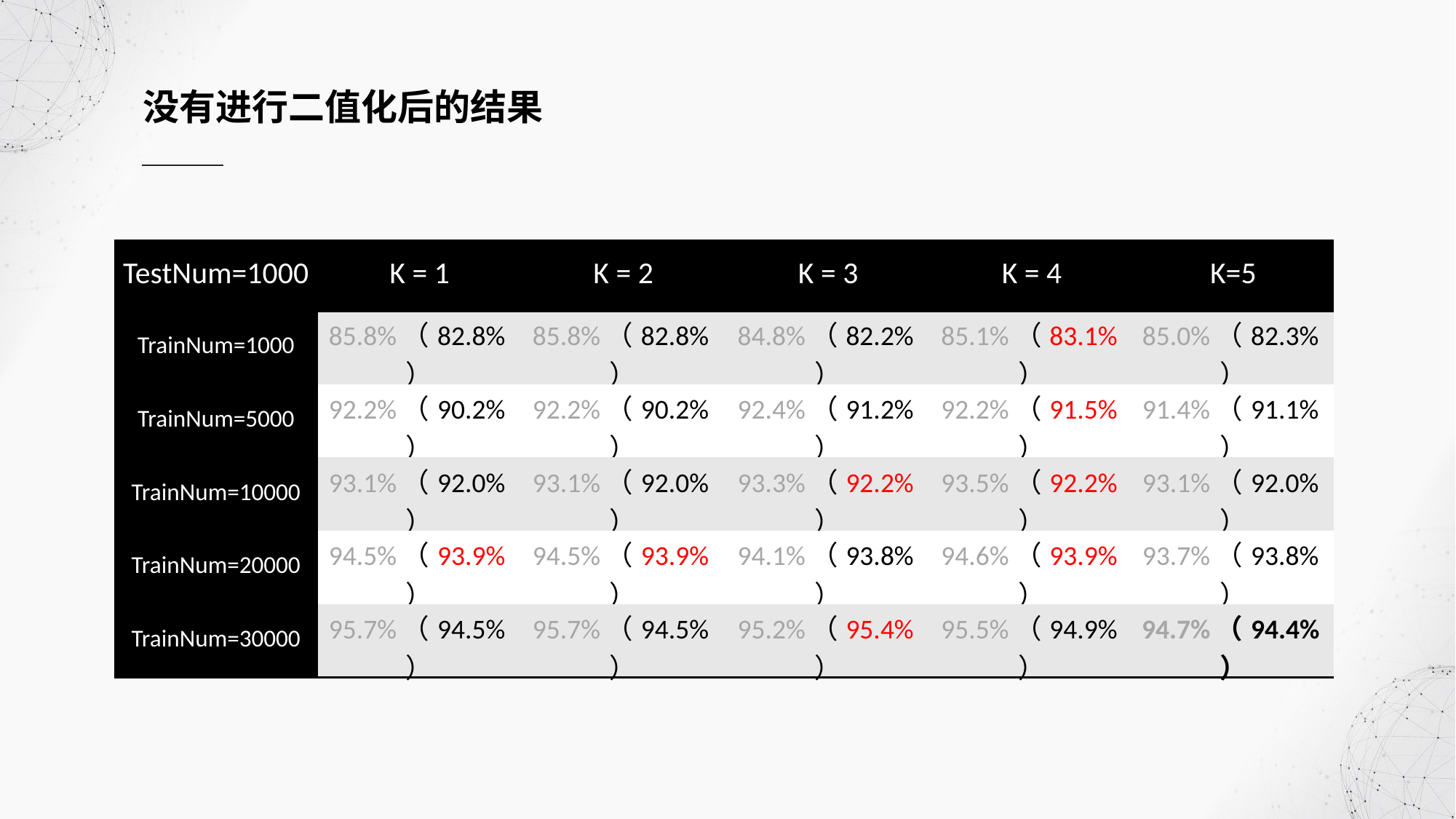

没有进行二值化后的结果
| TestNum=1000 | K = 1 | K = 2 | K = 3 | K = 4 | K=5 |
| --- | --- | --- | --- | --- | --- |
| TrainNum=1000 | 85.8%（82.8%） | 85.8%（82.8%） | 84.8%（82.2%） | 85.1%（83.1%） | 85.0%（82.3%） |
| TrainNum=5000 | 92.2%（90.2%） | 92.2%（90.2%） | 92.4%（91.2%） | 92.2%（91.5%） | 91.4%（91.1%） |
| TrainNum=10000 | 93.1%（92.0%） | 93.1%（92.0%） | 93.3%（92.2%） | 93.5%（92.2%） | 93.1%（92.0%） |
| TrainNum=20000 | 94.5%（93.9%） | 94.5%（93.9%） | 94.1%（93.8%） | 94.6%（93.9%） | 93.7%（93.8%） |
| TrainNum=30000 | 95.7%（94.5%） | 95.7%（94.5%） | 95.2%（95.4%） | 95.5%（94.9%） | 94.7%（94.4%） |